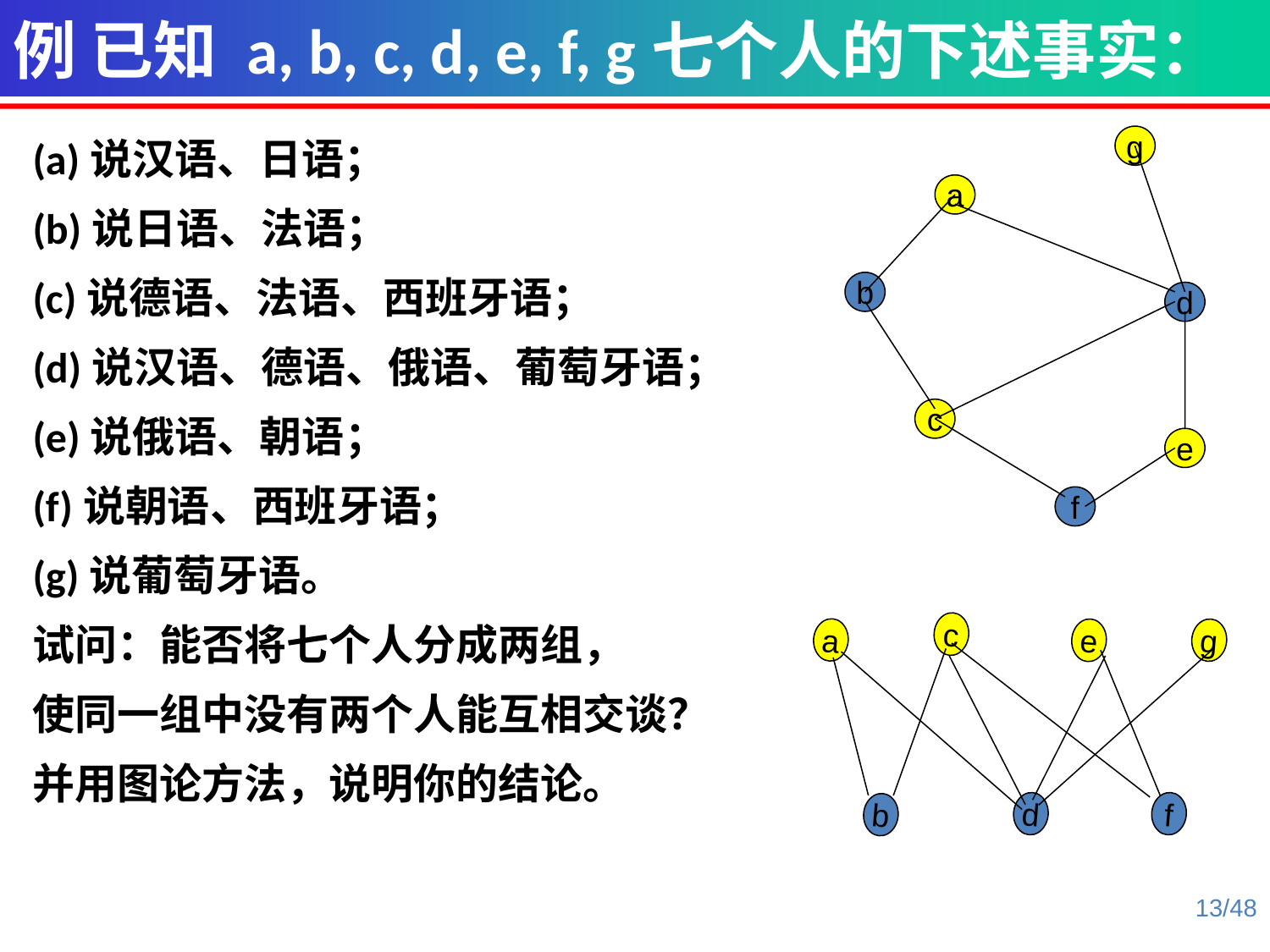

例 已知 a, b, c, d, e, f, g七个人的下述事实：
(a)说汉语、日语；
(b)说日语、法语；
(c)说德语、法语、西班牙语；
(d)说汉语、德语、俄语、葡萄牙语；
(e)说俄语、朝语；
(f)说朝语、西班牙语；
(g)说葡萄牙语。
试问：能否将七个人分成两组，
使同一组中没有两个人能互相交谈？
并用图论方法，说明你的结论。
g

a

b
d

c

e

f
c
a
e
g

d
f
b
13/48